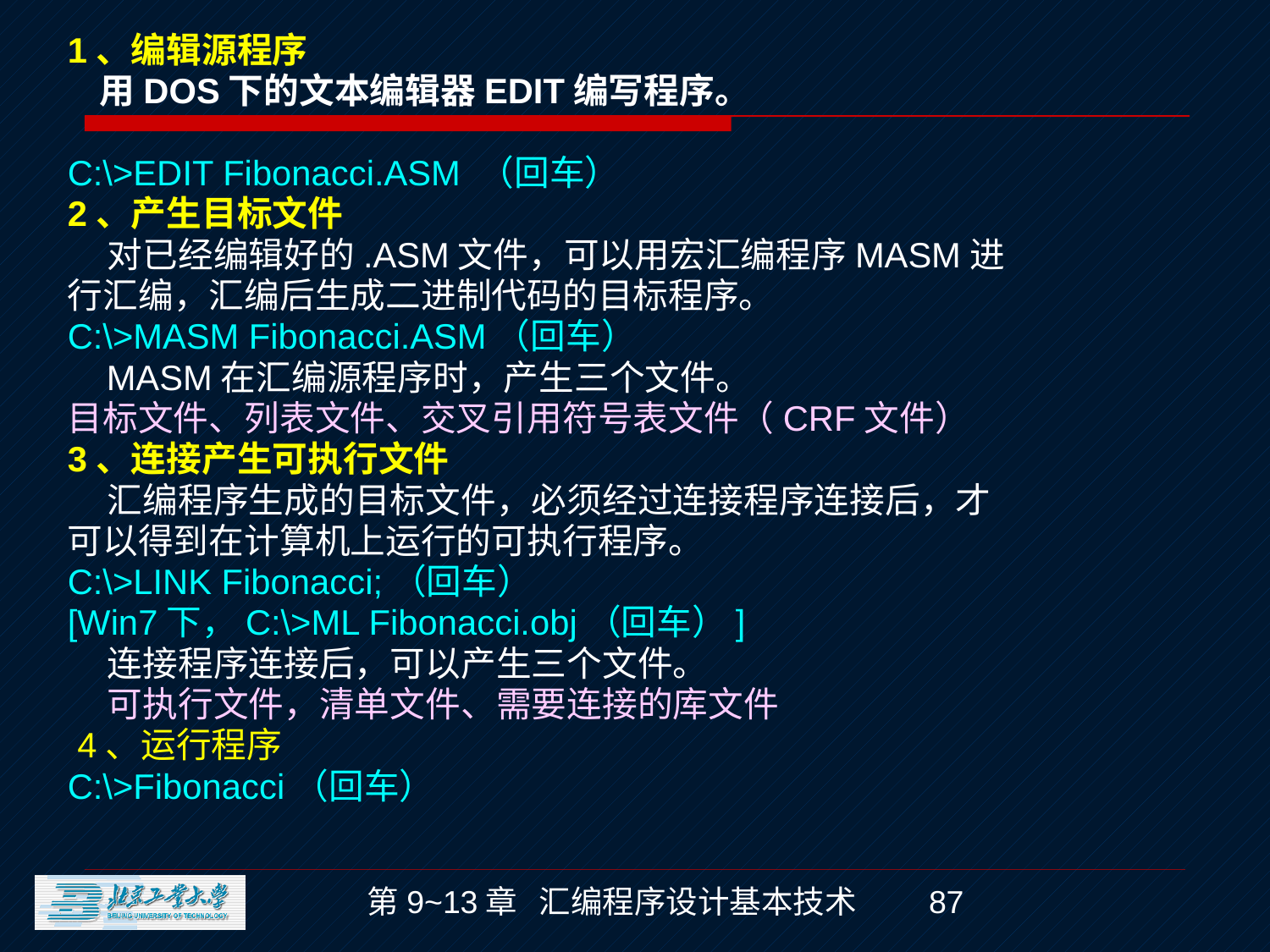

1、编辑源程序
   用DOS下的文本编辑器EDIT编写程序。

C:\>EDIT Fibonacci.ASM （回车）
2、产生目标文件
    对已经编辑好的.ASM文件，可以用宏汇编程序MASM进
行汇编，汇编后生成二进制代码的目标程序。
C:\>MASM Fibonacci.ASM（回车）
    MASM在汇编源程序时，产生三个文件。
目标文件、列表文件、交叉引用符号表文件（CRF文件）
3、连接产生可执行文件
    汇编程序生成的目标文件，必须经过连接程序连接后，才
可以得到在计算机上运行的可执行程序。
C:\>LINK Fibonacci;（回车）
[Win7下，C:\>ML Fibonacci.obj（回车）]
    连接程序连接后，可以产生三个文件。
    可执行文件，清单文件、需要连接的库文件
 4、运行程序
C:\>Fibonacci（回车）